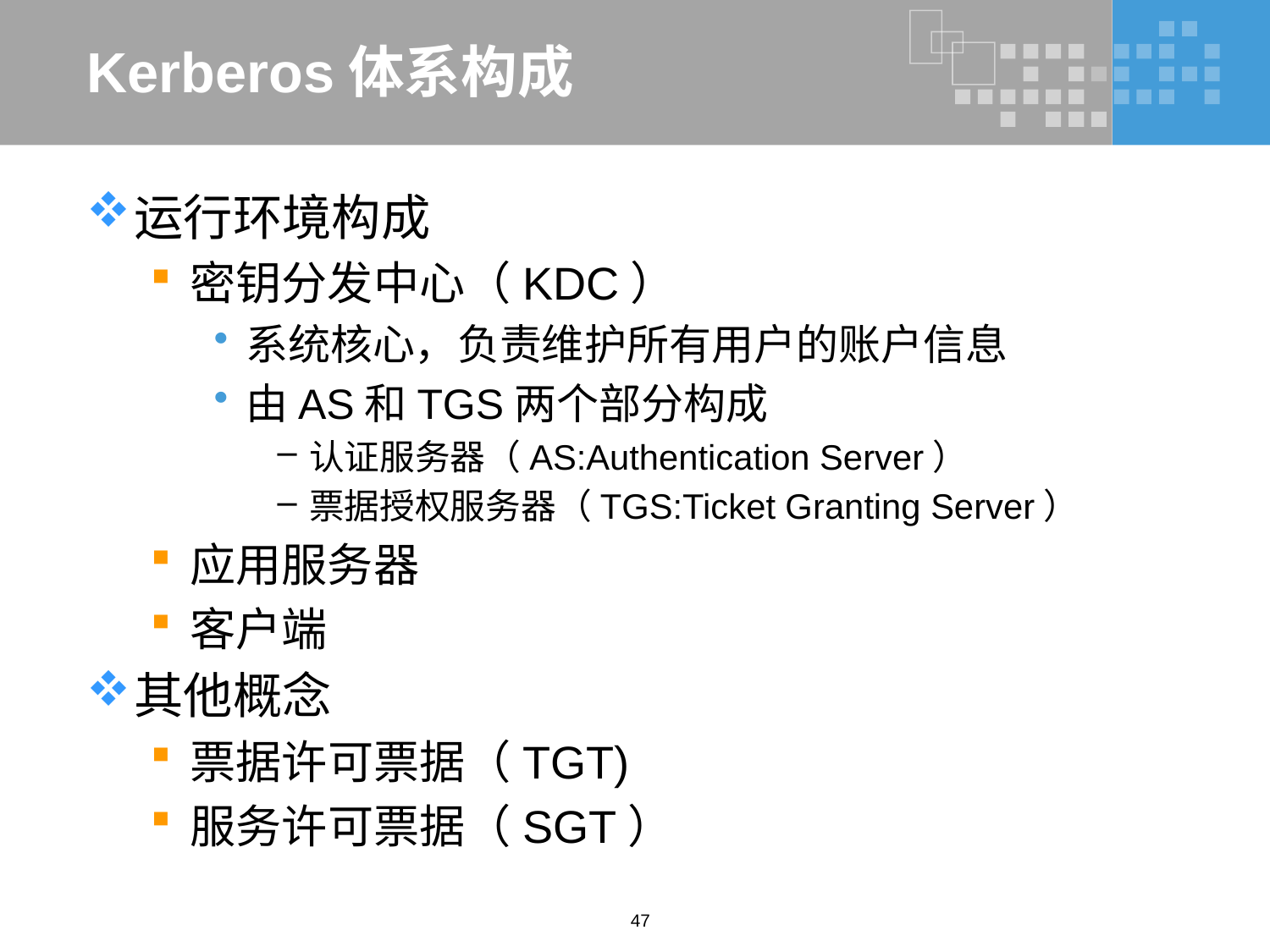

# Kerberos体系构成
运行环境构成
密钥分发中心（KDC）
系统核心，负责维护所有用户的账户信息
由AS和TGS两个部分构成
认证服务器（AS:Authentication Server）
票据授权服务器（TGS:Ticket Granting Server）
应用服务器
客户端
其他概念
票据许可票据（TGT)
服务许可票据（SGT）

47